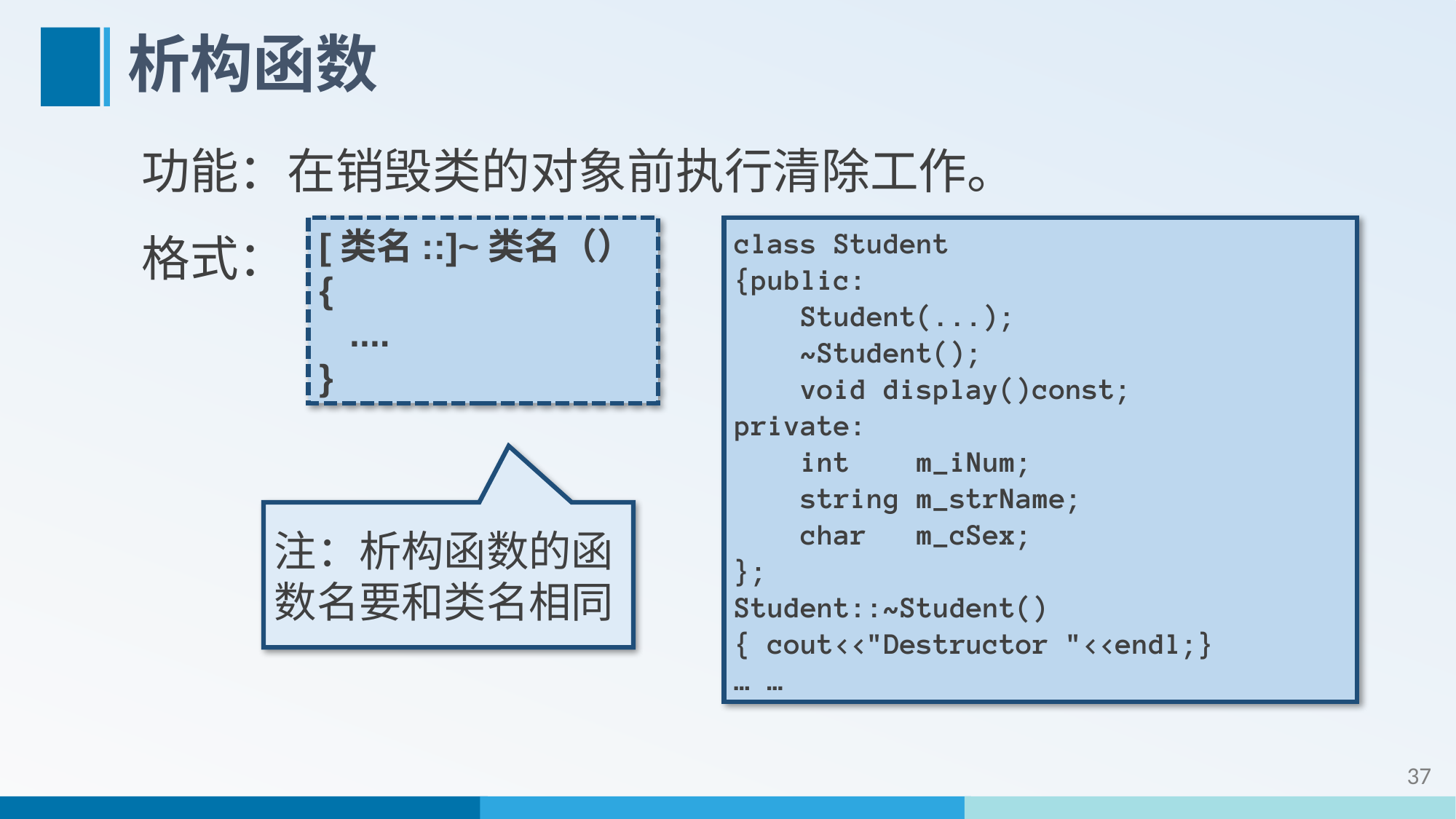

# 析构函数
功能：在销毁类的对象前执行清除工作。
格式：
[类名::]~类名（）
{
   ....
}
class Student
{public:
    Student(...);
    ~Student();
    void display()const;
private:
    int    m_iNum;
    string m_strName;
    char   m_cSex;
};
Student::~Student()
{ cout<<"Destructor "<<endl;}
… …
注：析构函数的函数名要和类名相同